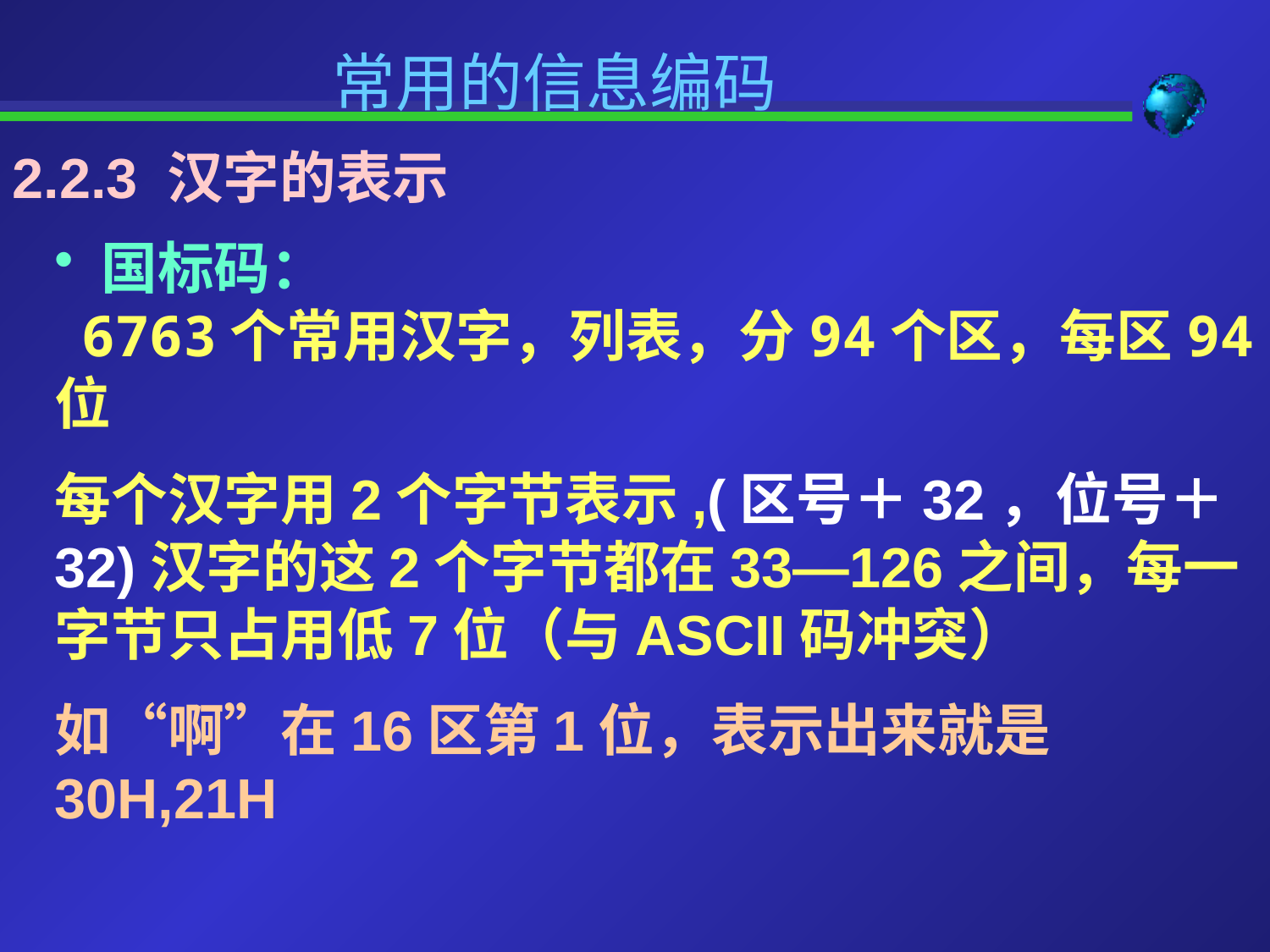

常用的信息编码
2.2.3 汉字的表示
 国标码：
 6763个常用汉字，列表，分94个区，每区94位
每个汉字用2个字节表示,(区号＋32，位号＋32)汉字的这2个字节都在33—126之间，每一字节只占用低7位（与ASCII码冲突）
如“啊”在16区第1位，表示出来就是30H,21H